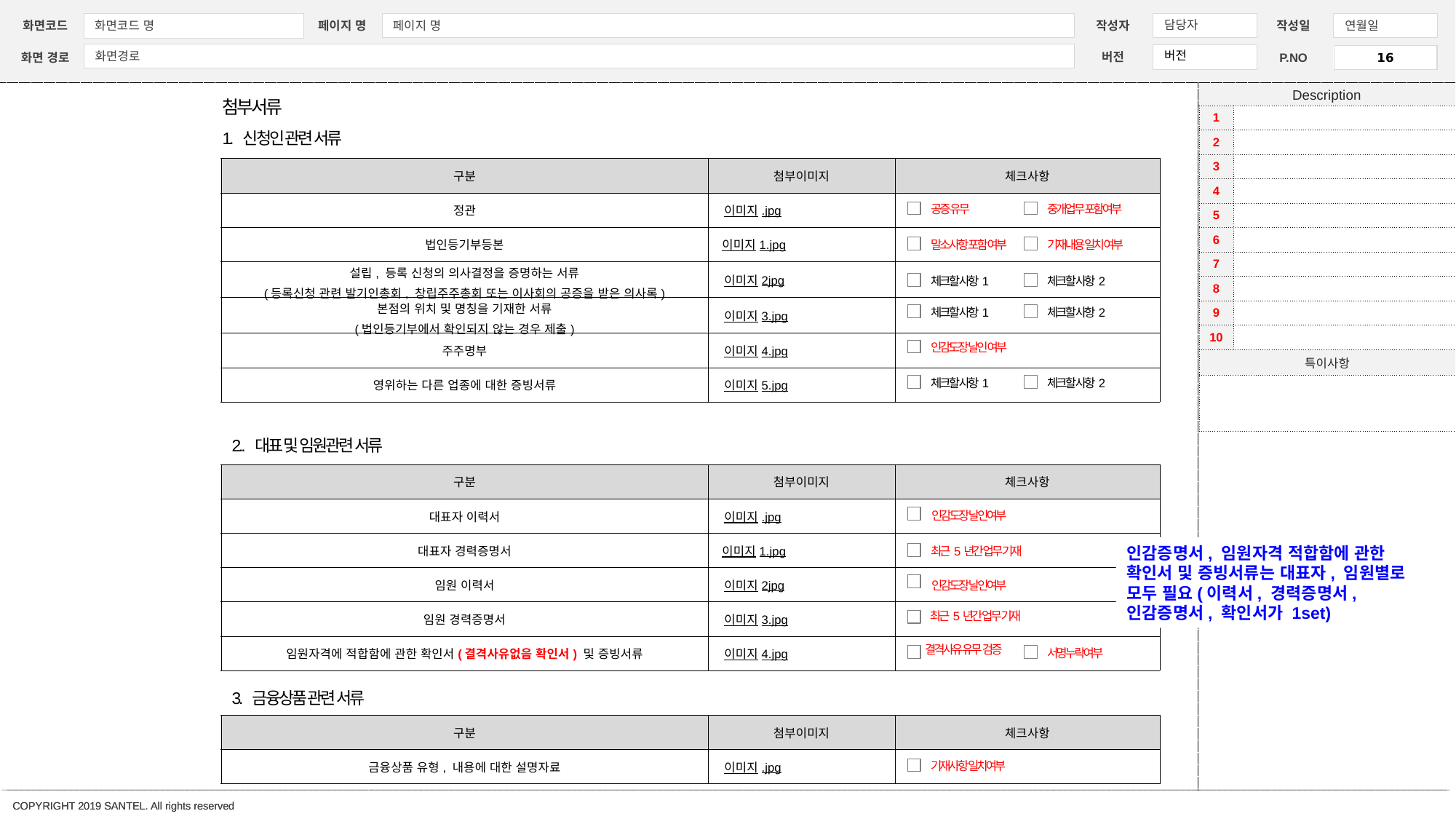

첨부서류
| 1 |  |
| --- | --- |
| 2 |  |
| 3 |  |
| 4 |  |
| 5 |  |
| 6 |  |
| 7 |  |
| 8 |  |
| 9 |  |
| 10 |  |
| 특이사항 |  |
|  |  |
1.  신청인 관련 서류
| 구분 | 첨부이미지 | 체크사항 |
| --- | --- | --- |
| 정관 | 이미지.jpg |  |
| 법인등기부등본 | 이미지1.jpg |  |
| 설립, 등록 신청의 의사결정을 증명하는 서류 (등록신청 관련 발기인총회, 창립주주총회 또는 이사회의 공증을 받은 의사록) | 이미지2jpg |  |
| 본점의 위치 및 명칭을 기재한 서류 (법인등기부에서 확인되지 않는 경우 제출) | 이미지3.jpg |  |
| 주주명부 | 이미지4.jpg |  |
| 영위하는 다른 업종에 대한 증빙서류 | 이미지5.jpg |  |
공증 유무
중개업무 포함여부

말소사항 포함 여부
기재내용 일치 여부

체크할 사항1
체크할 사항2

체크할 사항1
체크할 사항2

인감도장 날인 여부

체크할 사항1
체크할 사항2

2..  대표 및 임원관련 서류
| 구분 | 첨부이미지 | 체크사항 |
| --- | --- | --- |
| 대표자 이력서 | 이미지.jpg |  |
| 대표자 경력증명서 | 이미지1.jpg |  |
| 임원 이력서 | 이미지2jpg |  |
| 임원 경력증명서 | 이미지3.jpg |  |
| 임원자격에 적합함에 관한 확인서(결격사유없음 확인서) 및 증빙서류 | 이미지4.jpg |  |
인감도장 날인여부

인감증명서, 임원자격 적합함에 관한 확인서 및 증빙서류는 대표자, 임원별로 모두 필요(이력서, 경력증명서, 인감증명서, 확인서가 1set)
최근5년간 업무 기재

인감도장 날인여부

최근5년간 업무 기재

결격사유 유무  검증
서명누락여부

3.  금융상품 관련 서류
| 구분 | 첨부이미지 | 체크사항 |
| --- | --- | --- |
| 금융상품 유형, 내용에 대한 설명자료 | 이미지.jpg |  |
기재사항 일치여부